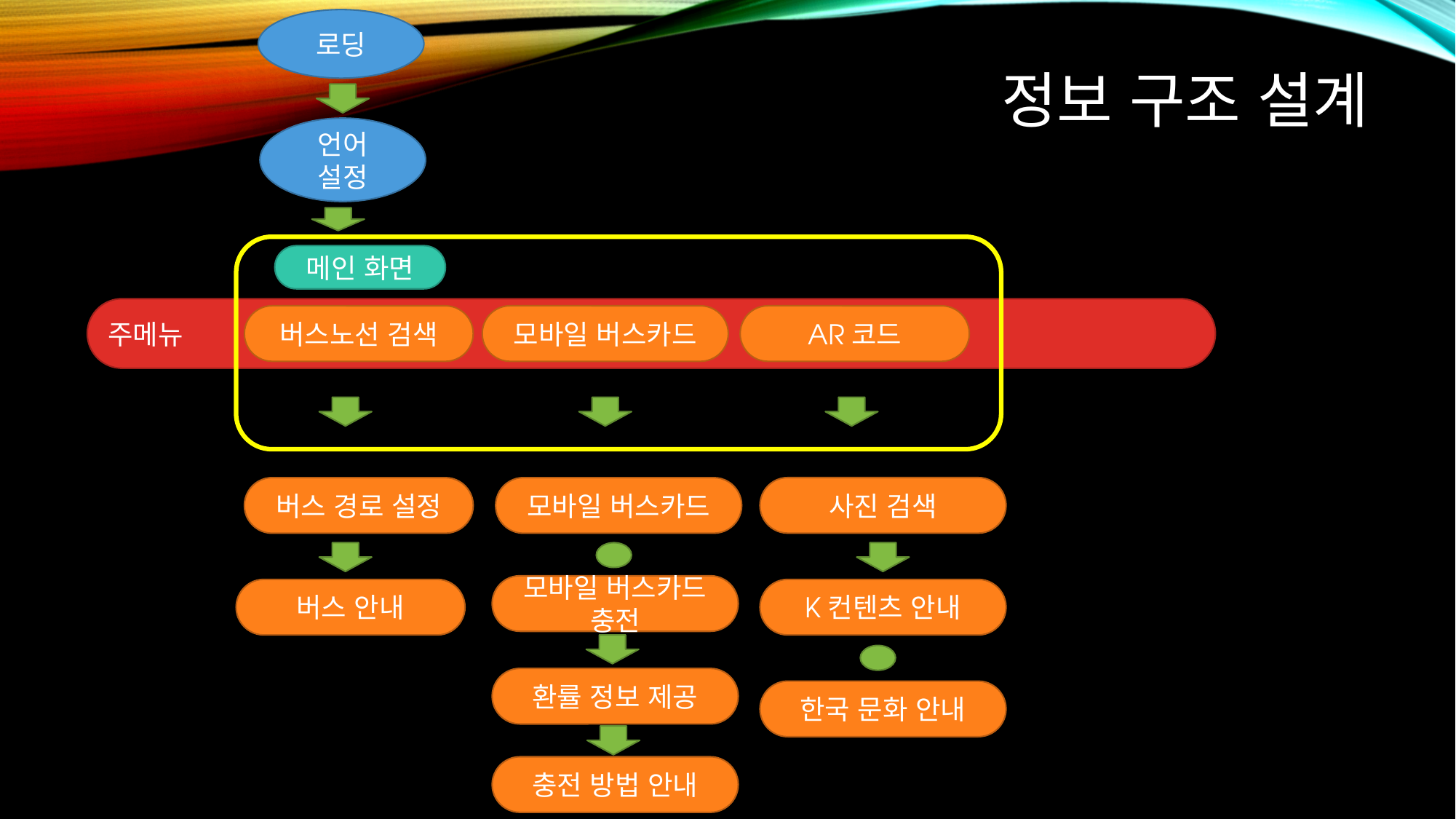

로딩
# 정보 구조 설계

언어 설정

메인 화면
주메뉴
버스노선 검색
모바일 버스카드
AR코드

사진 검색
버스 경로 설정
모바일 버스카드

모바일 버스카드 충전
버스 안내
K컨텐츠 안내

환률 정보 제공
한국 문화 안내

충전 방법 안내